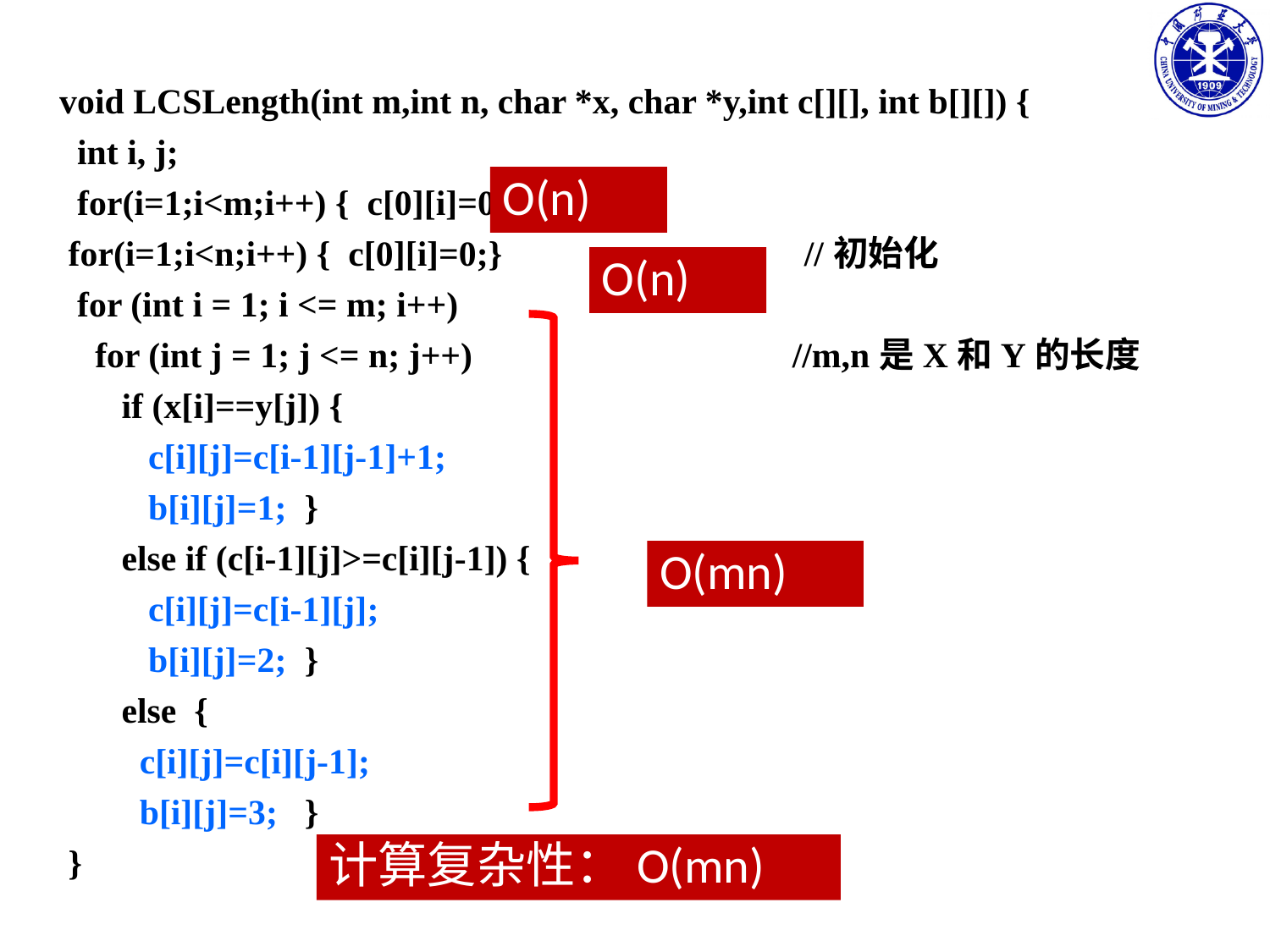

void LCSLength(int m,int n, char *x, char *y,int c[][], int b[][]) {
  int i, j;
  for(i=1;i<m;i++) {  c[0][i]=0;}
 for(i=1;i<n;i++) {  c[0][i]=0;}                                  //初始化
  for (int i = 1; i <= m; i++)
    for (int j = 1; j <= n; j++)                                    //m,n是X和Y的长度
       if (x[i]==y[j]) {
          c[i][j]=c[i-1][j-1]+1;
          b[i][j]=1;  }
       else if (c[i-1][j]>=c[i][j-1]) {
          c[i][j]=c[i-1][j];
          b[i][j]=2;  }
       else  {
         c[i][j]=c[i][j-1];
         b[i][j]=3;   }
 }
O(n)
O(n)

O(mn)
计算复杂性：O(mn)